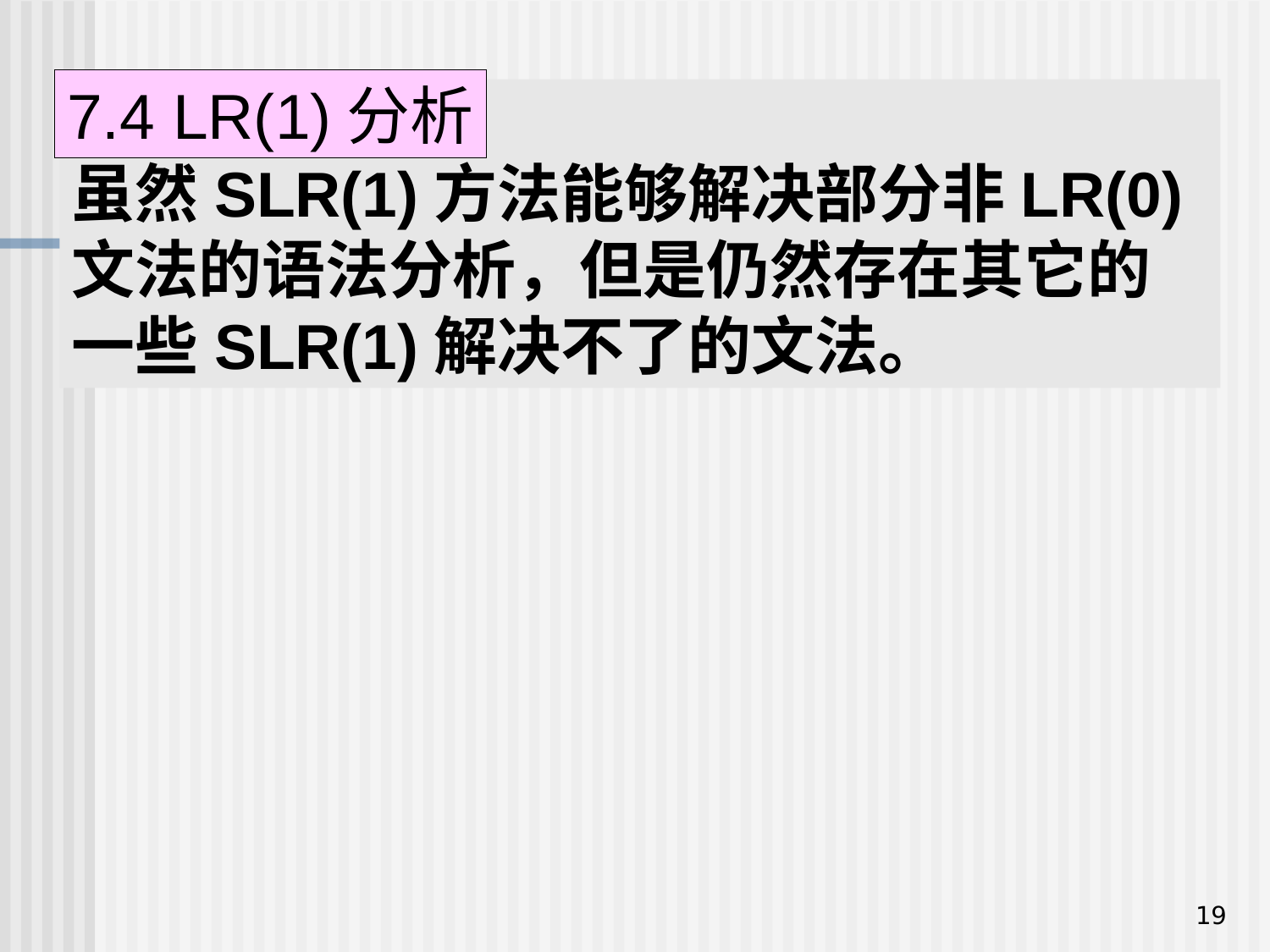

7.4 LR(1)分析

虽然SLR(1)方法能够解决部分非LR(0)文法的语法分析，但是仍然存在其它的一些SLR(1)解决不了的文法。
19